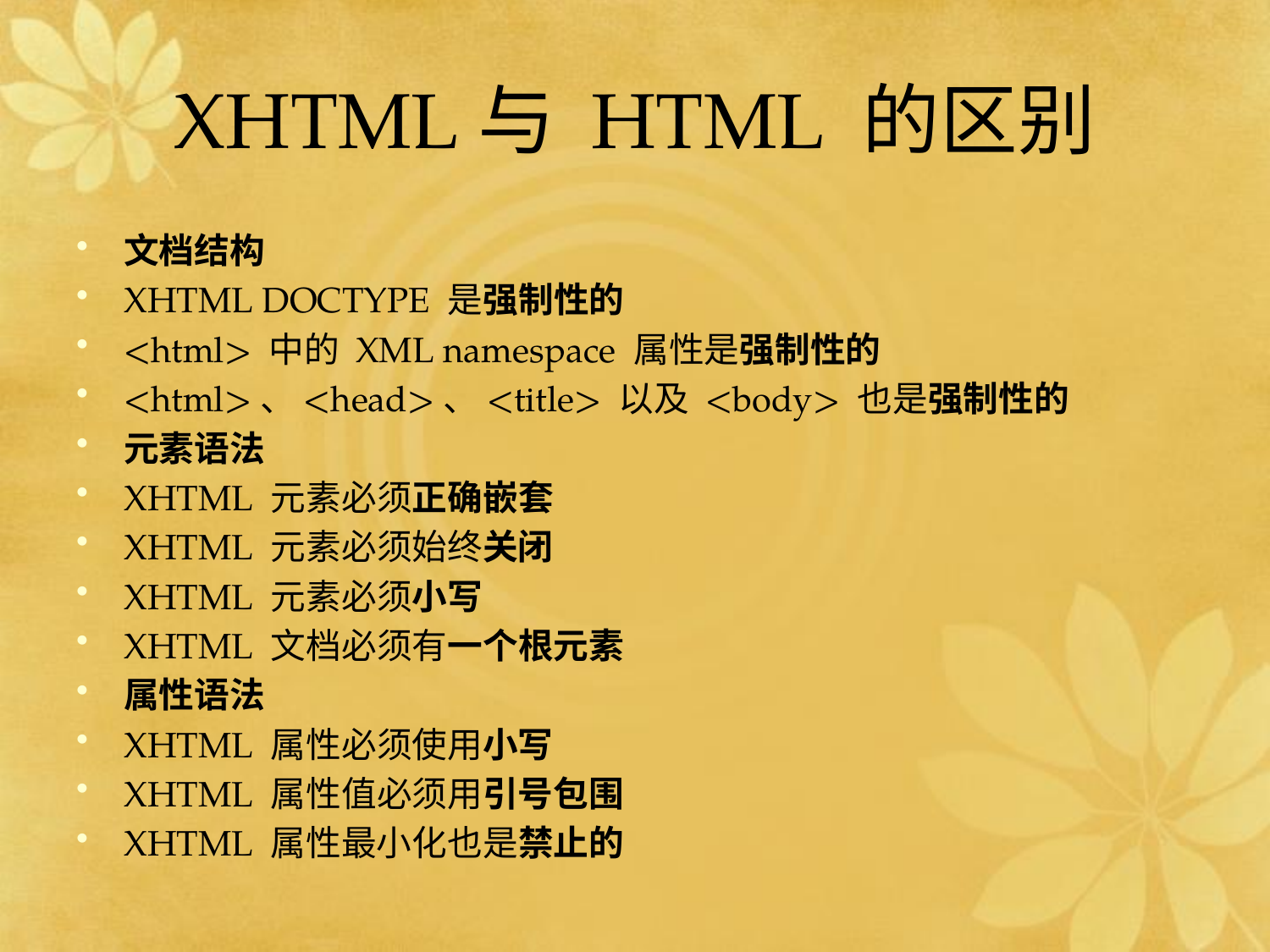

# XHTML与 HTML 的区别
文档结构
XHTML DOCTYPE 是强制性的
<html> 中的 XML namespace 属性是强制性的
<html>、<head>、<title> 以及 <body> 也是强制性的
元素语法
XHTML 元素必须正确嵌套
XHTML 元素必须始终关闭
XHTML 元素必须小写
XHTML 文档必须有一个根元素
属性语法
XHTML 属性必须使用小写
XHTML 属性值必须用引号包围
XHTML 属性最小化也是禁止的